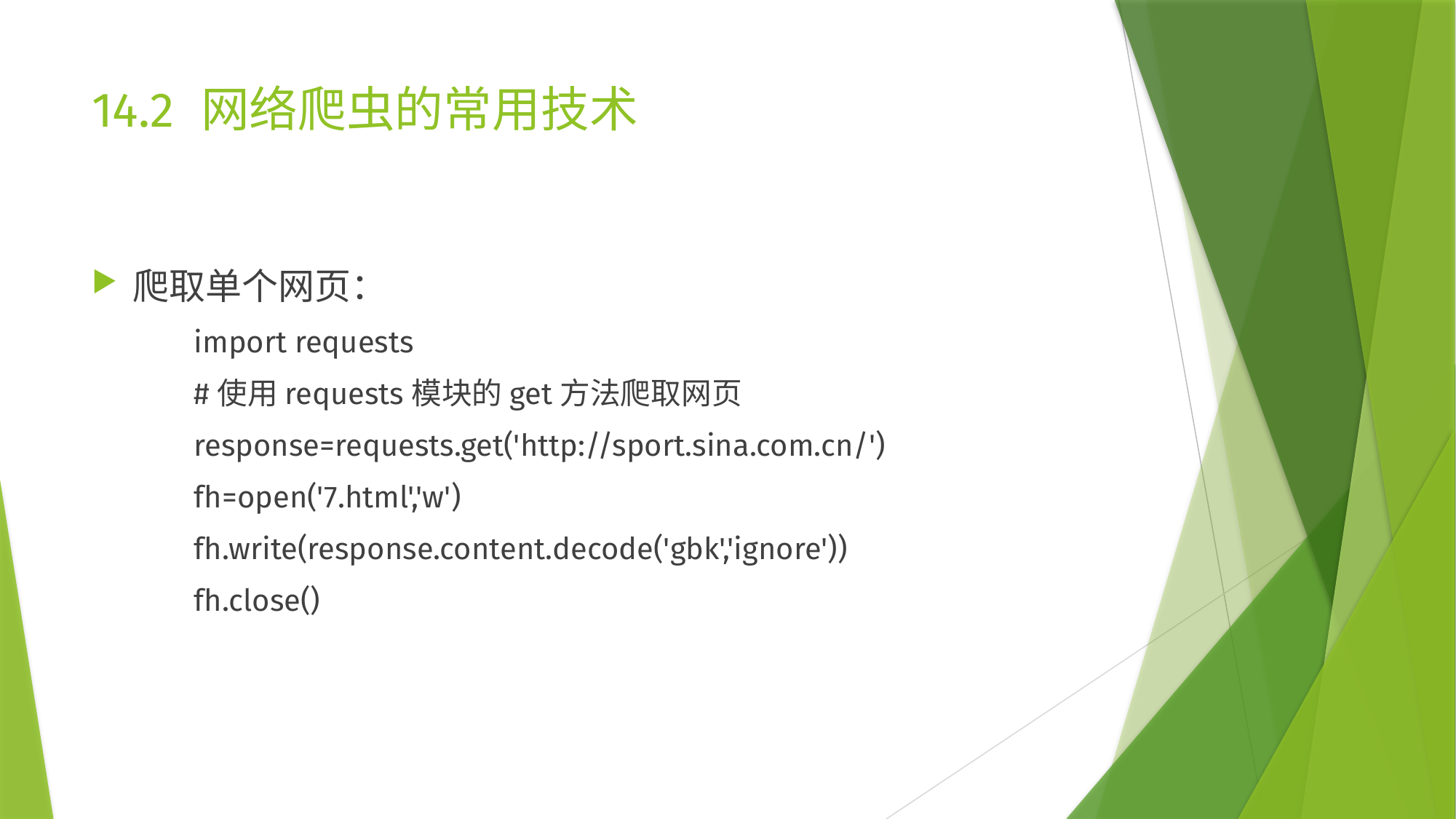

# 14.2	网络爬虫的常用技术
爬取单个网页：
import requests
#使用requests模块的get方法爬取网页
response=requests.get('http://sport.sina.com.cn/')
fh=open('7.html','w')
fh.write(response.content.decode('gbk','ignore'))
fh.close()